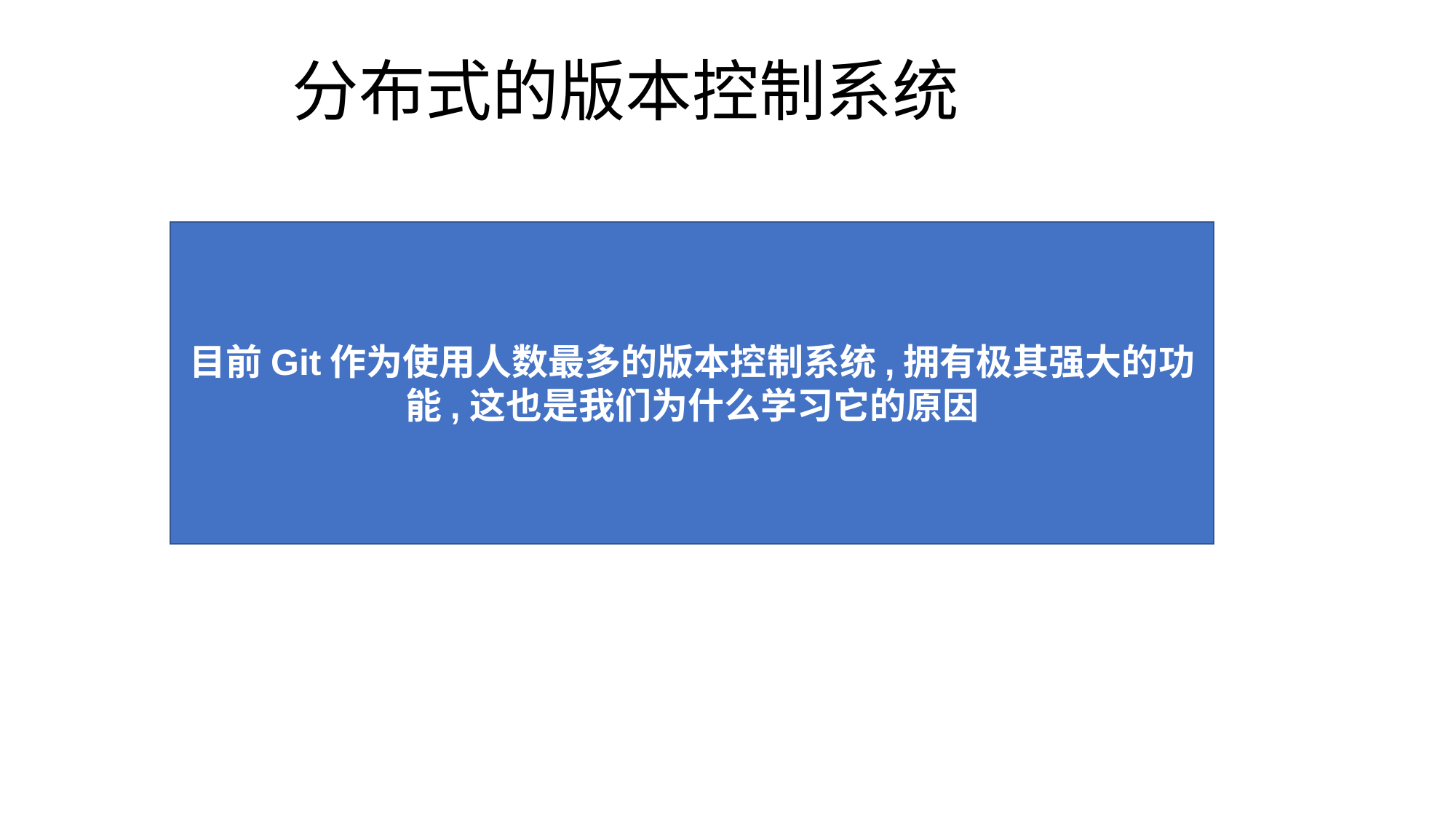

# 分布式的版本控制系统
目前Git作为使用人数最多的版本控制系统,拥有极其强大的功能,这也是我们为什么学习它的原因